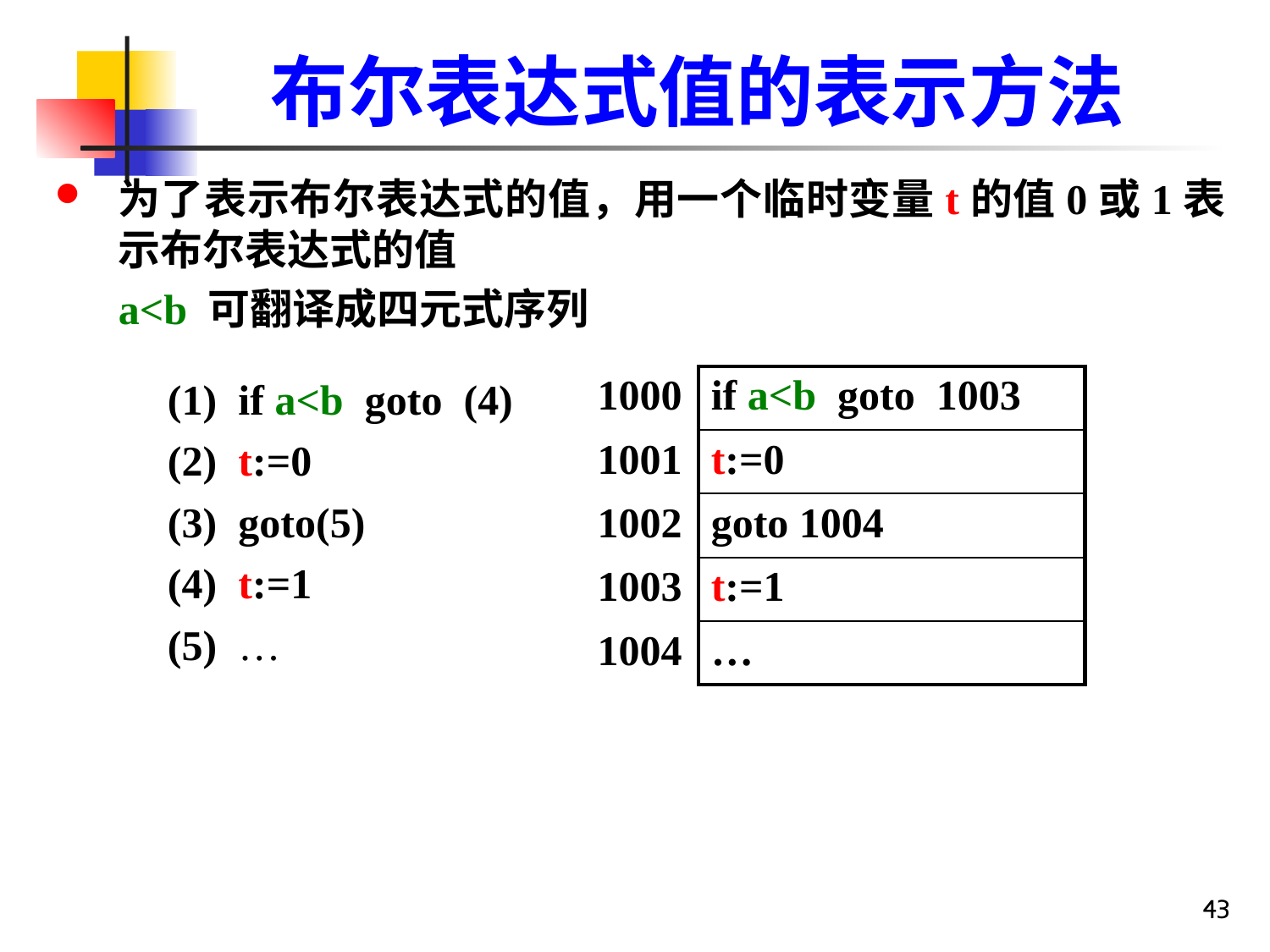

布尔表达式值的表示方法
为了表示布尔表达式的值，用一个临时变量t的值0或1表示布尔表达式的值
      a<b 可翻译成四元式序列
(1)  if a<b  goto  (4)
(2)  t:=0
(3)  goto(5)
(4)  t:=1
(5)  …

| 1000 | if a<b goto 1003 |
| --- | --- |
| 1001 | t:=0 |
| 1002 | goto 1004 |
| 1003 | t:=1 |
| 1004 | … |
43